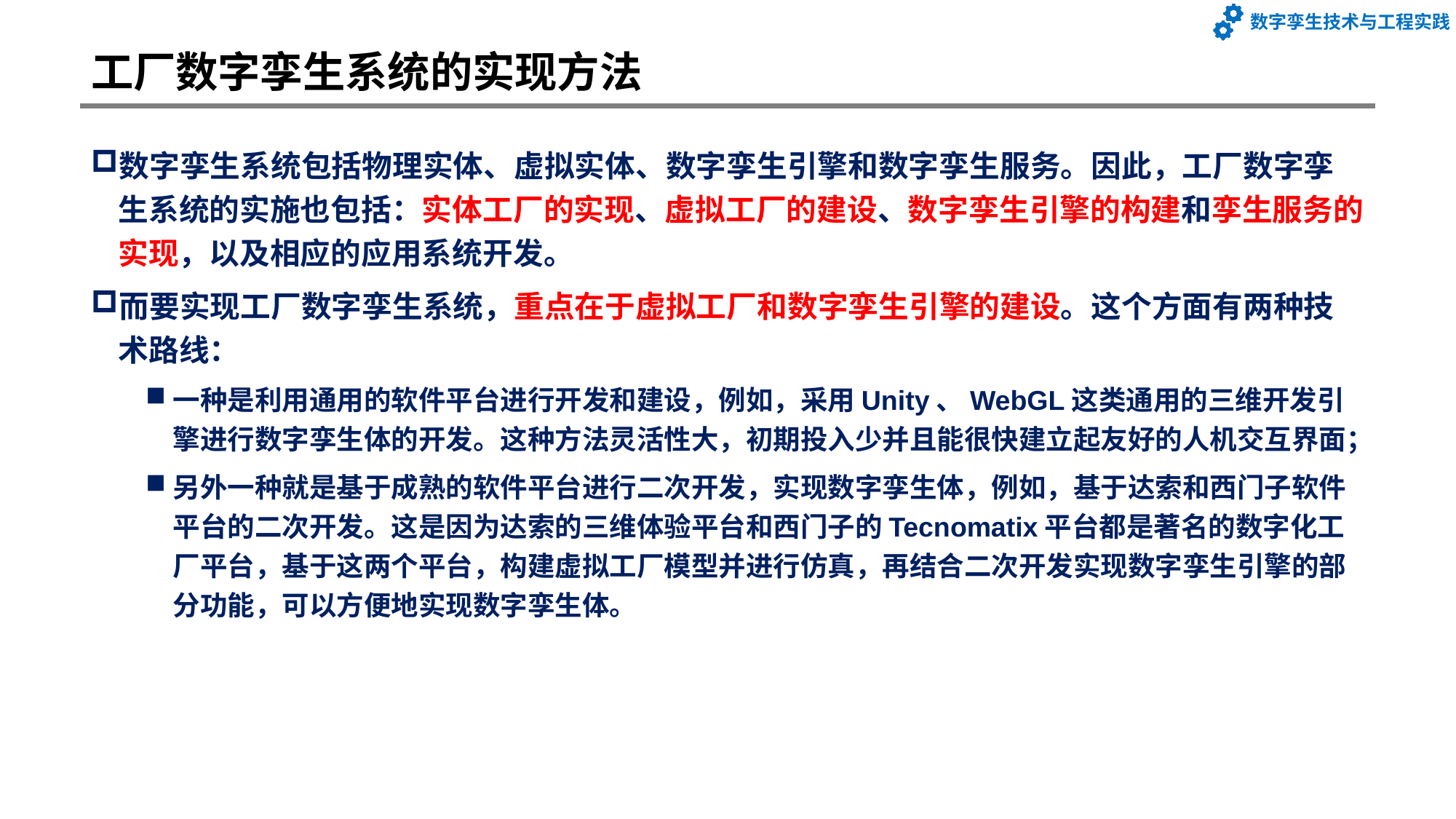

# 工厂数字孪生系统的实现方法
数字孪生系统包括物理实体、虚拟实体、数字孪生引擎和数字孪生服务。因此，工厂数字孪生系统的实施也包括：实体工厂的实现、虚拟工厂的建设、数字孪生引擎的构建和孪生服务的实现，以及相应的应用系统开发。
而要实现工厂数字孪生系统，重点在于虚拟工厂和数字孪生引擎的建设。这个方面有两种技术路线：
一种是利用通用的软件平台进行开发和建设，例如，采用Unity、WebGL这类通用的三维开发引擎进行数字孪生体的开发。这种方法灵活性大，初期投入少并且能很快建立起友好的人机交互界面；
另外一种就是基于成熟的软件平台进行二次开发，实现数字孪生体，例如，基于达索和西门子软件平台的二次开发。这是因为达索的三维体验平台和西门子的Tecnomatix平台都是著名的数字化工厂平台，基于这两个平台，构建虚拟工厂模型并进行仿真，再结合二次开发实现数字孪生引擎的部分功能，可以方便地实现数字孪生体。